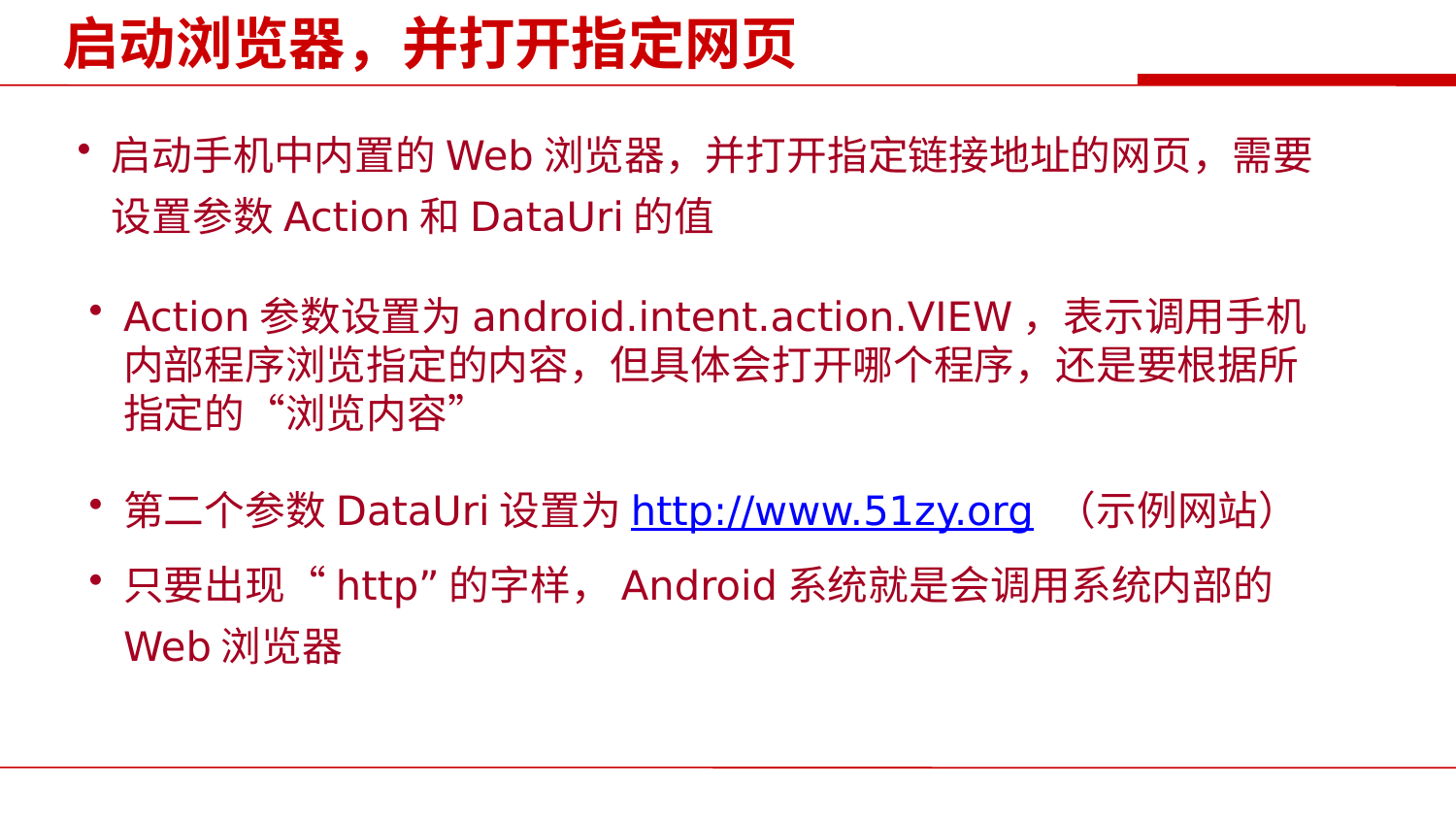

启动浏览器，并打开指定网页
启动手机中内置的Web浏览器，并打开指定链接地址的网页，需要设置参数Action和DataUri的值
Action参数设置为android.intent.action.VIEW，表示调用手机内部程序浏览指定的内容，但具体会打开哪个程序，还是要根据所指定的“浏览内容”
第二个参数DataUri设置为http://www.51zy.org （示例网站）
只要出现“http”的字样，Android系统就是会调用系统内部的Web浏览器